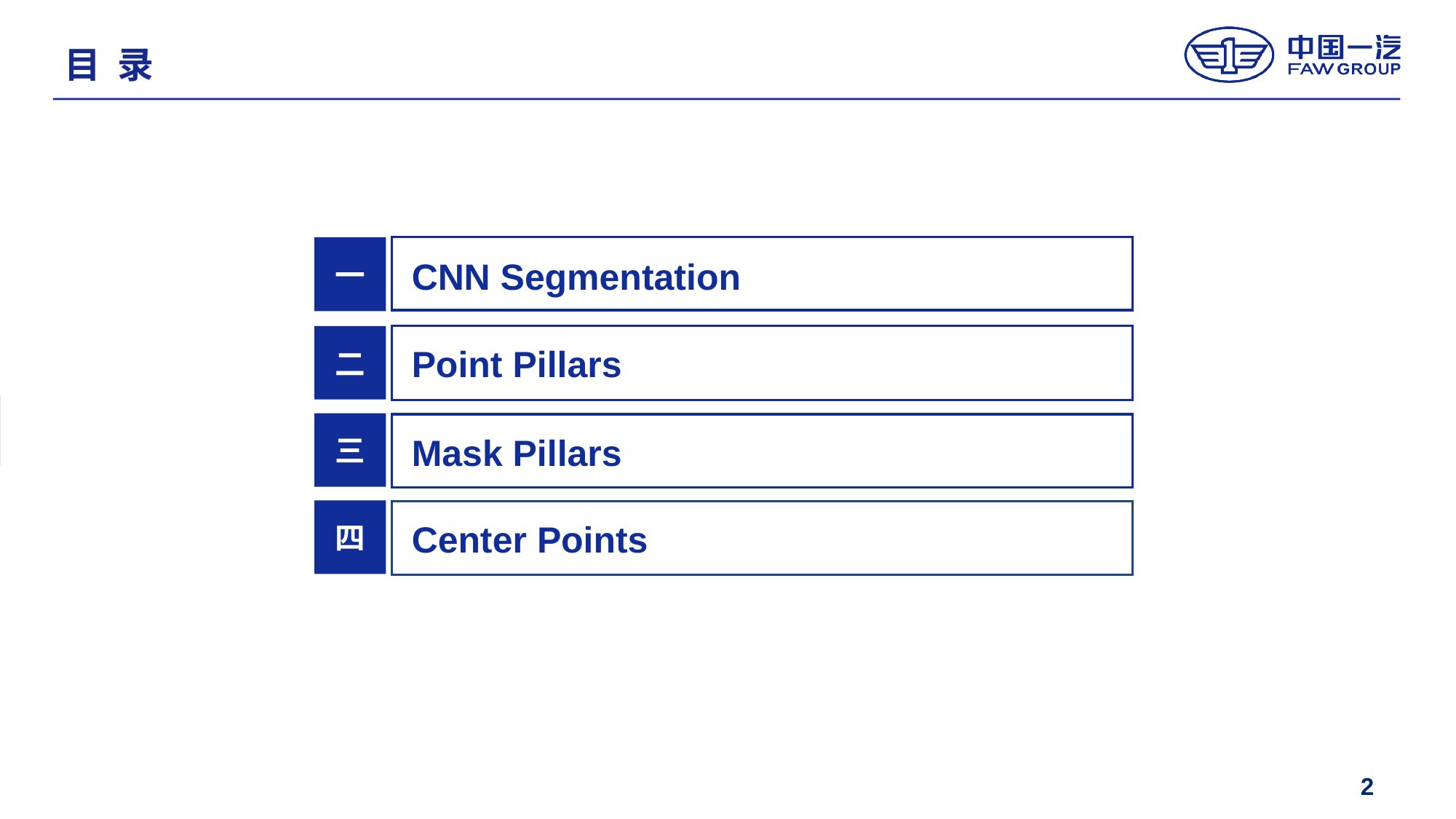

目  录

一

二
三

CNN Segmentation
Point Pillars
Mask Pillars
四

Center Points